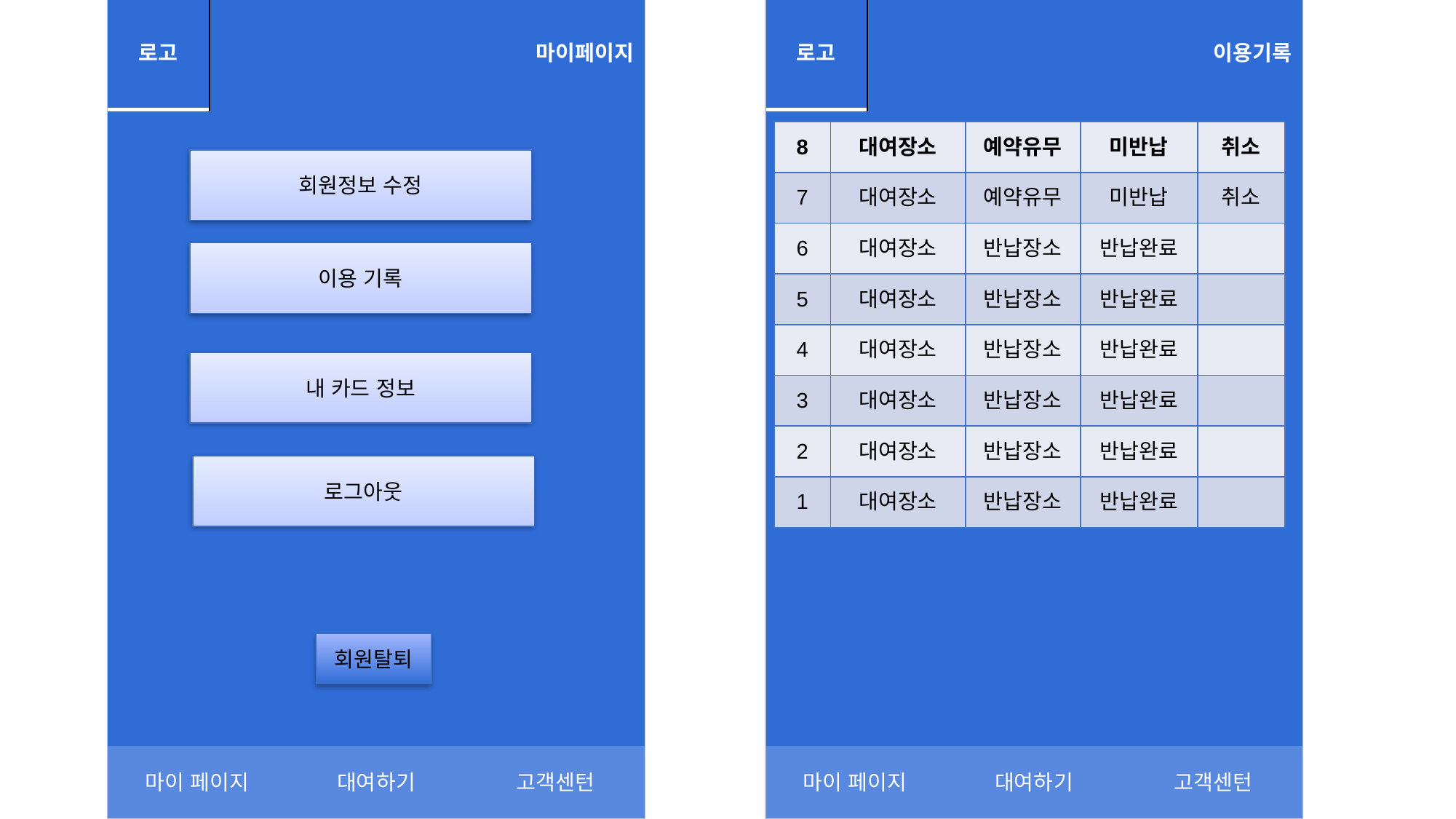

| 로고 | 마이페이지 |
| --- | --- |
| 로고 | 이용기록 |
| --- | --- |
|  |  |  |
| --- | --- | --- |
| 마이 페이지 | 대여하기 | 고객센턴 |
|  |  |  |
| --- | --- | --- |
| 마이 페이지 | 대여하기 | 고객센턴 |
| 8 | 대여장소 | 예약유무 | 미반납 | 취소 |
| --- | --- | --- | --- | --- |
| 7 | 대여장소 | 예약유무 | 미반납 | 취소 |
| 6 | 대여장소 | 반납장소 | 반납완료 |  |
| 5 | 대여장소 | 반납장소 | 반납완료 |  |
| 4 | 대여장소 | 반납장소 | 반납완료 |  |
| 3 | 대여장소 | 반납장소 | 반납완료 |  |
| 2 | 대여장소 | 반납장소 | 반납완료 |  |
| 1 | 대여장소 | 반납장소 | 반납완료 |  |
회원정보 수정
이용 기록
내 카드 정보
로그아웃
회원탈퇴